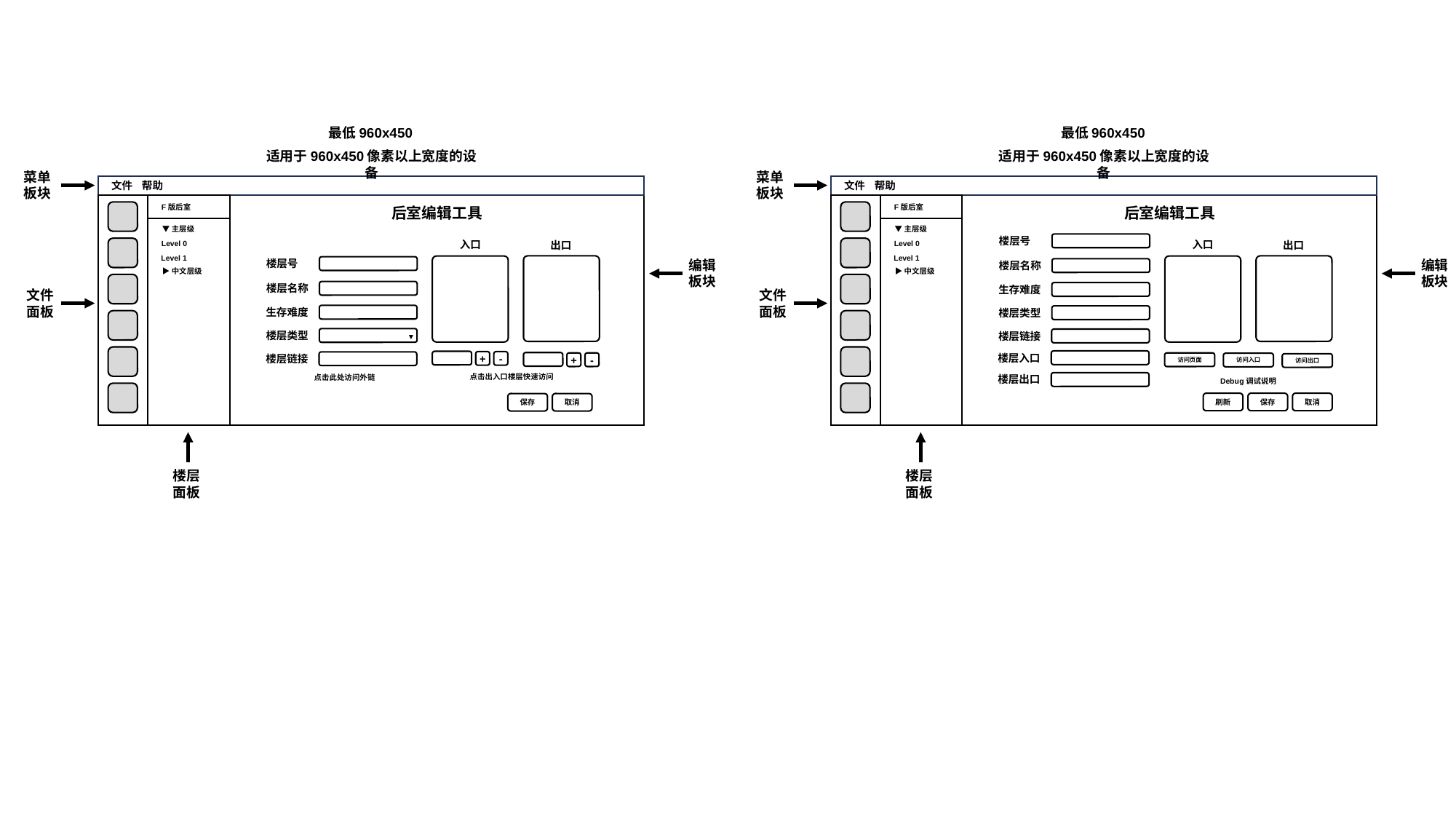

最低960x450
最低960x450
适用于960x450像素以上宽度的设备
适用于960x450像素以上宽度的设备
菜单板块
菜单板块
文件    帮助
文件    帮助

F版后室
F版后室
后室编辑工具
后室编辑工具

▼主层级
▼主层级
楼层号
入口
入口
出口
出口
Level 0
Level 0

Level 1
Level 1
编辑板块
编辑板块
楼层号
楼层名称

▶中文层级
▶中文层级

楼层名称
生存难度
文件面板
文件面板

生存难度
楼层类型

楼层类型
楼层链接
▼

楼层入口
楼层链接

+
-

+
-
访问页面
访问入口
访问出口
点击出入口楼层快速访问
点击此处访问外链
楼层出口
Debug调试说明

取消
保存
刷新
取消
保存
楼层面板
楼层面板